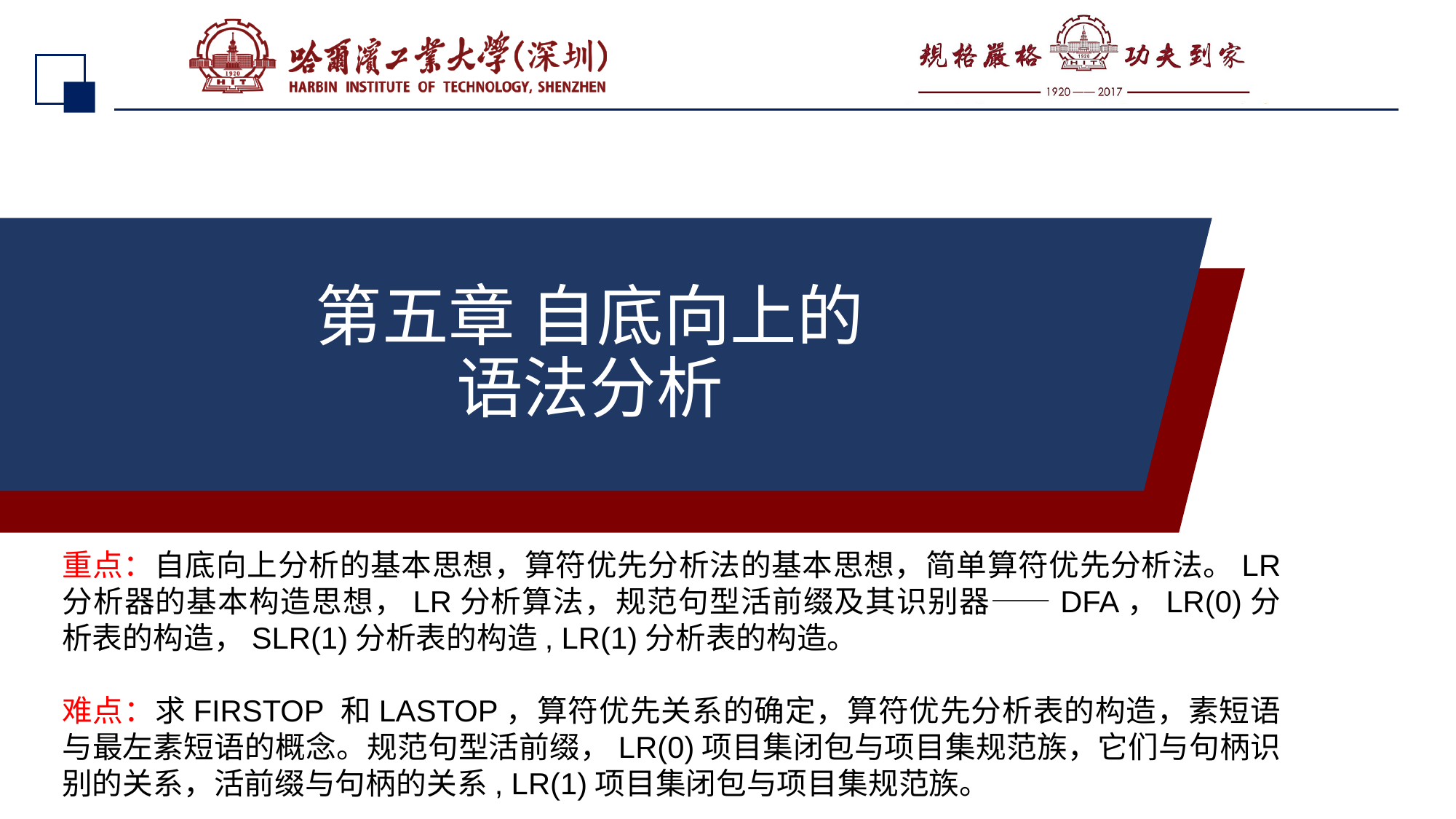

# 第五章 自底向上的 语法分析
重点：自底向上分析的基本思想，算符优先分析法的基本思想，简单算符优先分析法。LR 分析器的基本构造思想，LR分析算法，规范句型活前缀及其识别器——DFA，LR(0)分析表的构造，SLR(1)分析表的构造, LR(1)分析表的构造。

难点：求FIRSTOP 和LASTOP，算符优先关系的确定，算符优先分析表的构造，素短语与最左素短语的概念。规范句型活前缀，LR(0)项目集闭包与项目集规范族，它们与句柄识别的关系，活前缀与句柄的关系, LR(1)项目集闭包与项目集规范族。